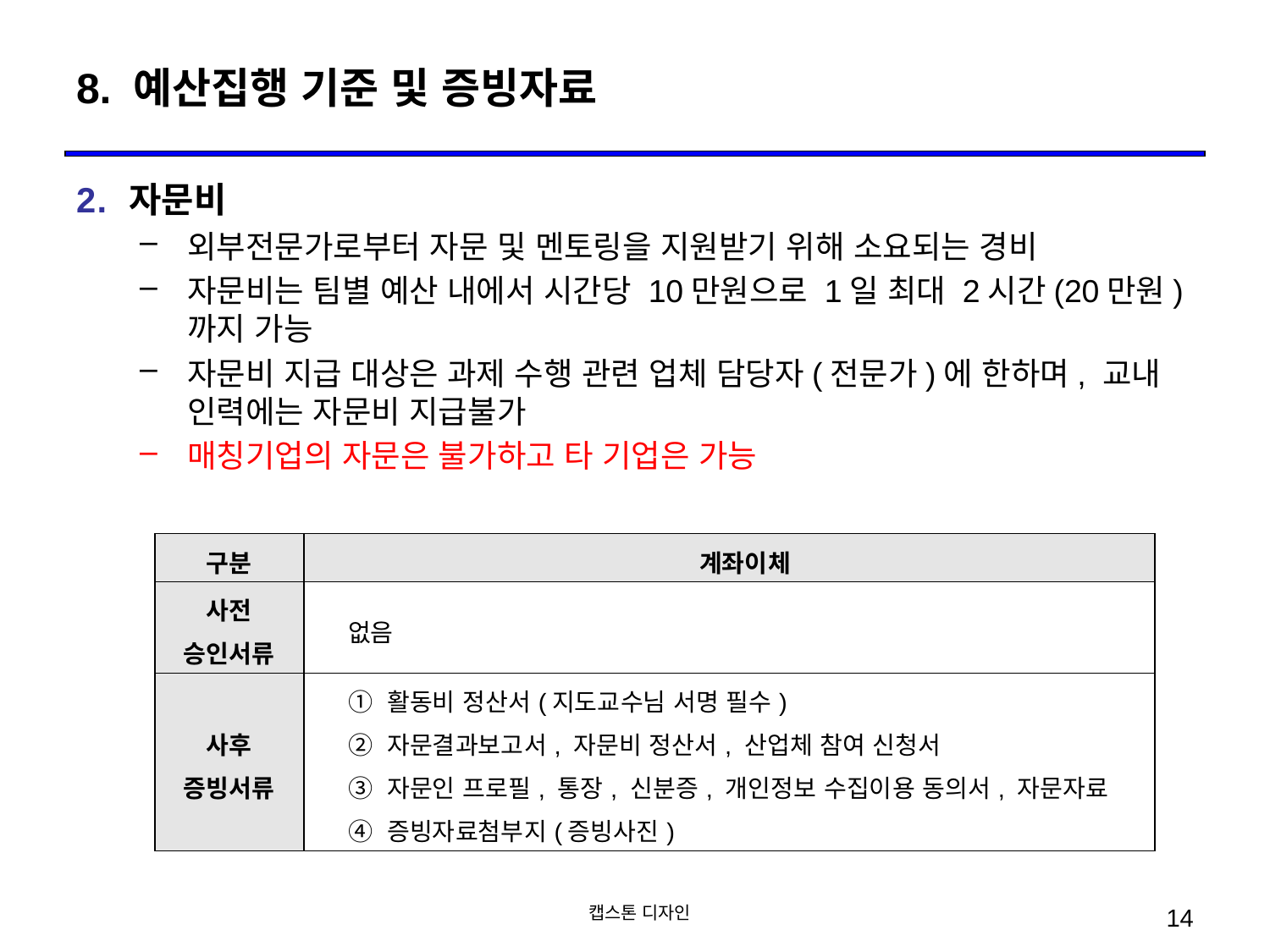

# 8. 예산집행 기준 및 증빙자료
자문비
외부전문가로부터 자문 및 멘토링을 지원받기 위해 소요되는 경비
자문비는 팀별 예산 내에서 시간당 10만원으로 1일 최대 2시간(20만원)까지 가능
자문비 지급 대상은 과제 수행 관련 업체 담당자(전문가)에 한하며, 교내 인력에는 자문비 지급불가
매칭기업의 자문은 불가하고 타 기업은 가능
| 구분 | 계좌이체 |
| --- | --- |
| 사전 승인서류 | 없음 |
| 사후 증빙서류 | ① 활동비 정산서(지도교수님 서명 필수) ② 자문결과보고서, 자문비 정산서, 산업체 참여 신청서 ③ 자문인 프로필, 통장, 신분증, 개인정보 수집이용 동의서, 자문자료 ④ 증빙자료첨부지(증빙사진) |
 캡스톤 디자인
14